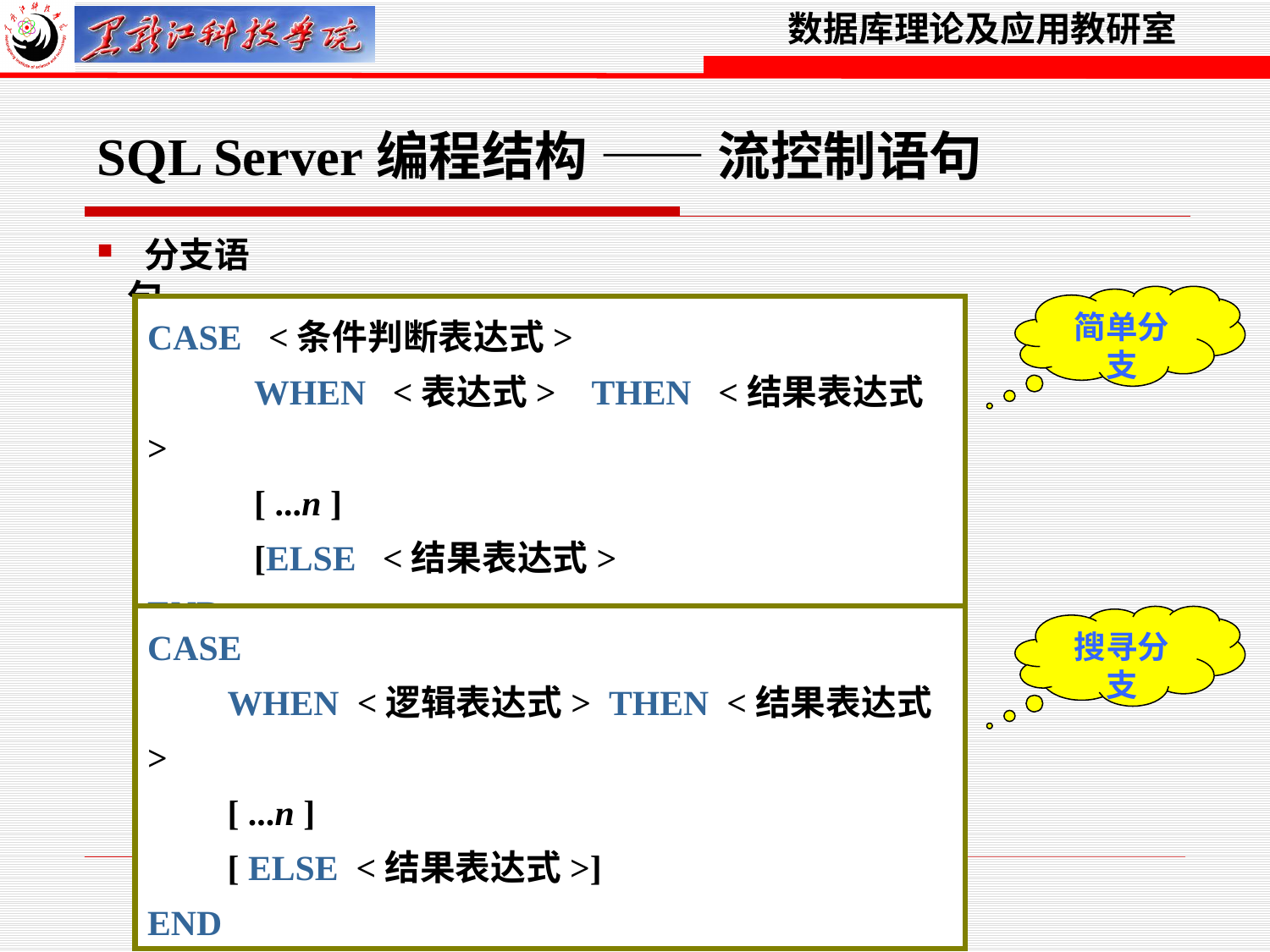

SQL Server编程结构 —— 流控制语句
 分支语句
简单分支
CASE   <条件判断表达式>
            WHEN   <表达式>    THEN   <结果表达式>
            [ ...n ]
            [ELSE   <结果表达式>
END
CASE
         WHEN  <逻辑表达式>  THEN  <结果表达式>
         [ ...n ]
         [ ELSE  <结果表达式>]
END
搜寻分支